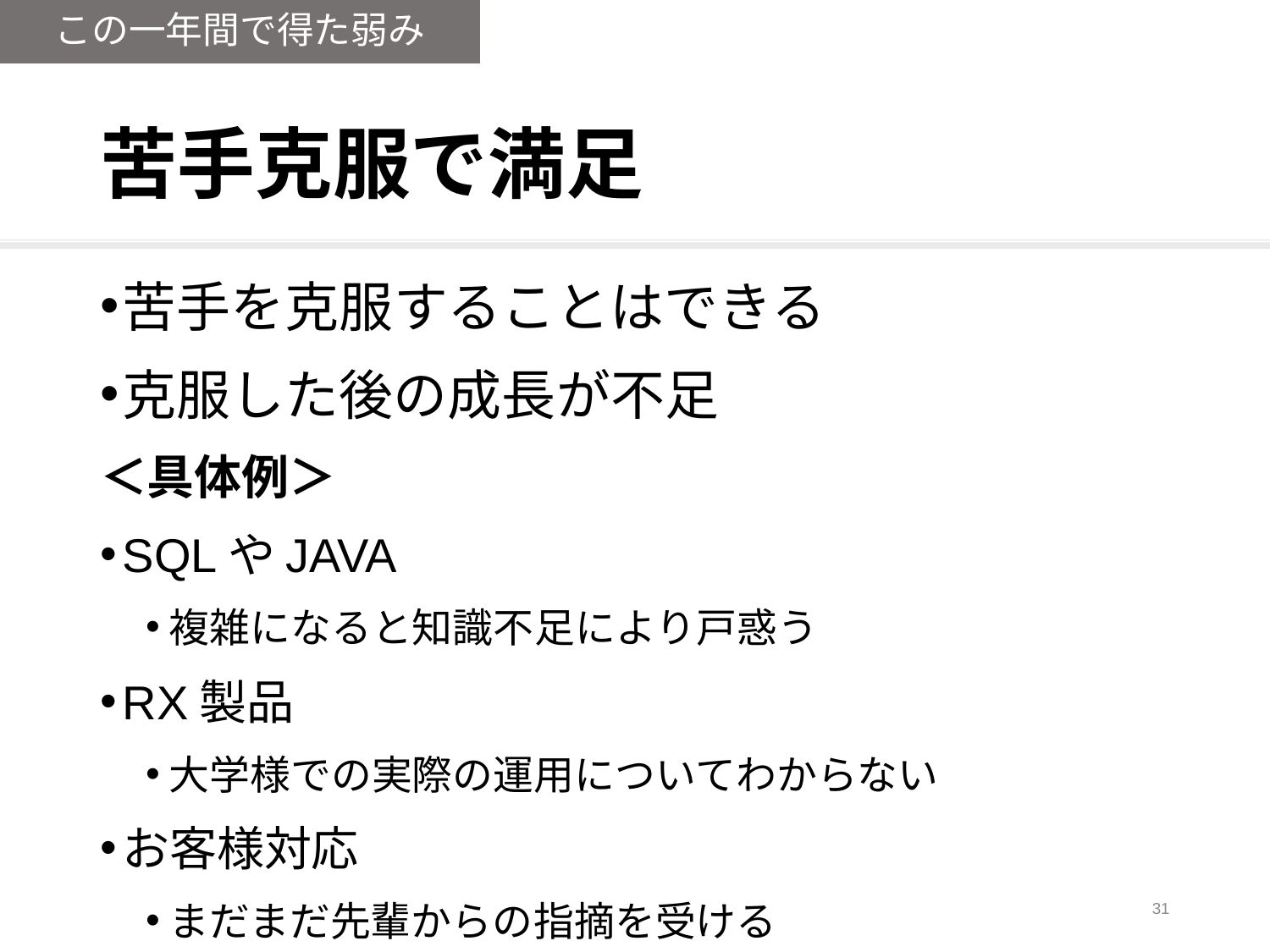

この一年間で得た弱み
# 苦手克服で満足
苦手を克服することはできる
克服した後の成長が不足
＜具体例＞
SQLやJAVA
複雑になると知識不足により戸惑う
RX製品
大学様での実際の運用についてわからない
お客様対応
まだまだ先輩からの指摘を受ける

31